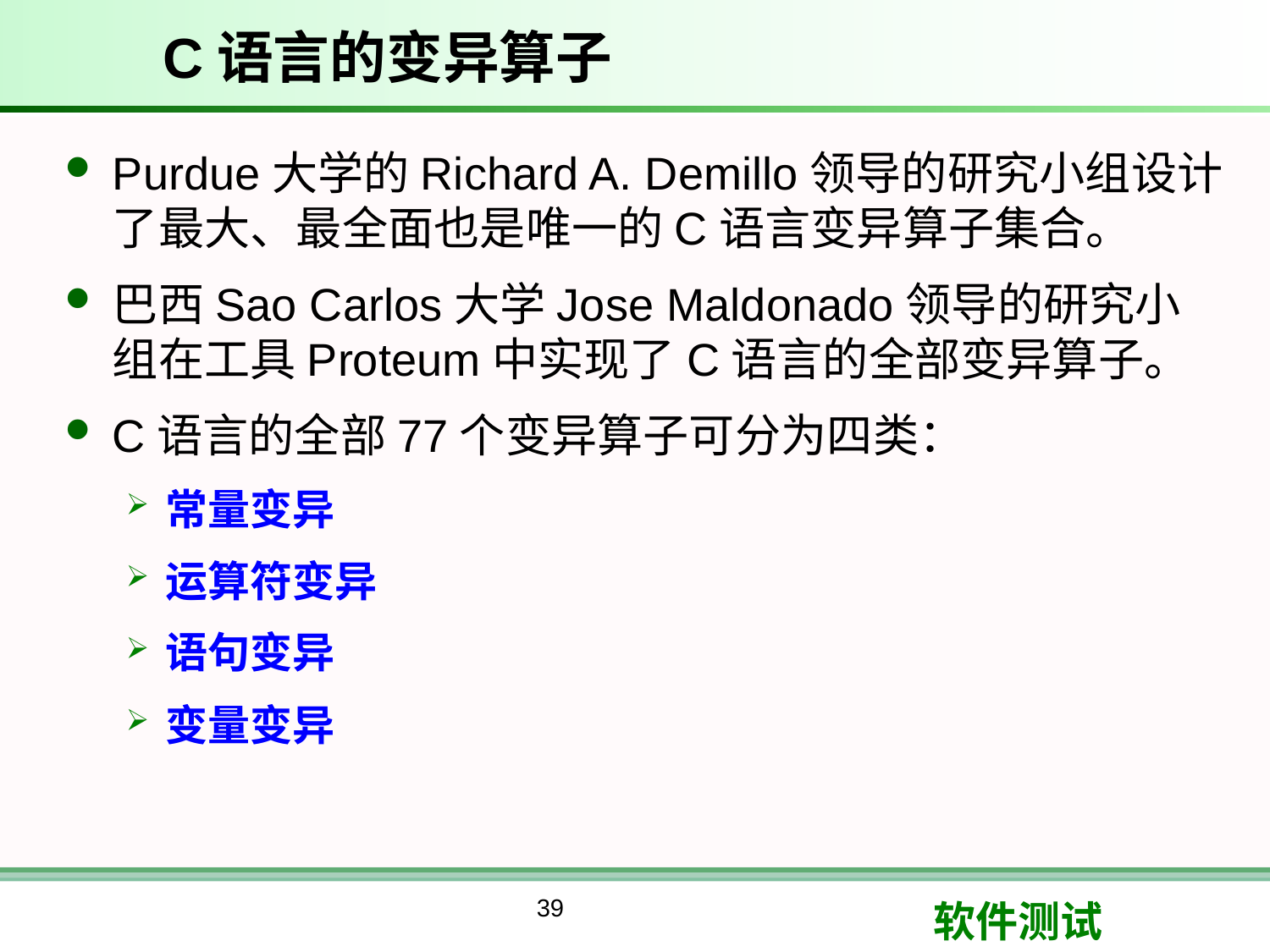

# C语言的变异算子
Purdue大学的Richard A. Demillo领导的研究小组设计了最大、最全面也是唯一的C语言变异算子集合。
巴西Sao Carlos大学Jose Maldonado领导的研究小组在工具Proteum中实现了C语言的全部变异算子。
C语言的全部77个变异算子可分为四类：
常量变异
运算符变异
语句变异
变量变异
39